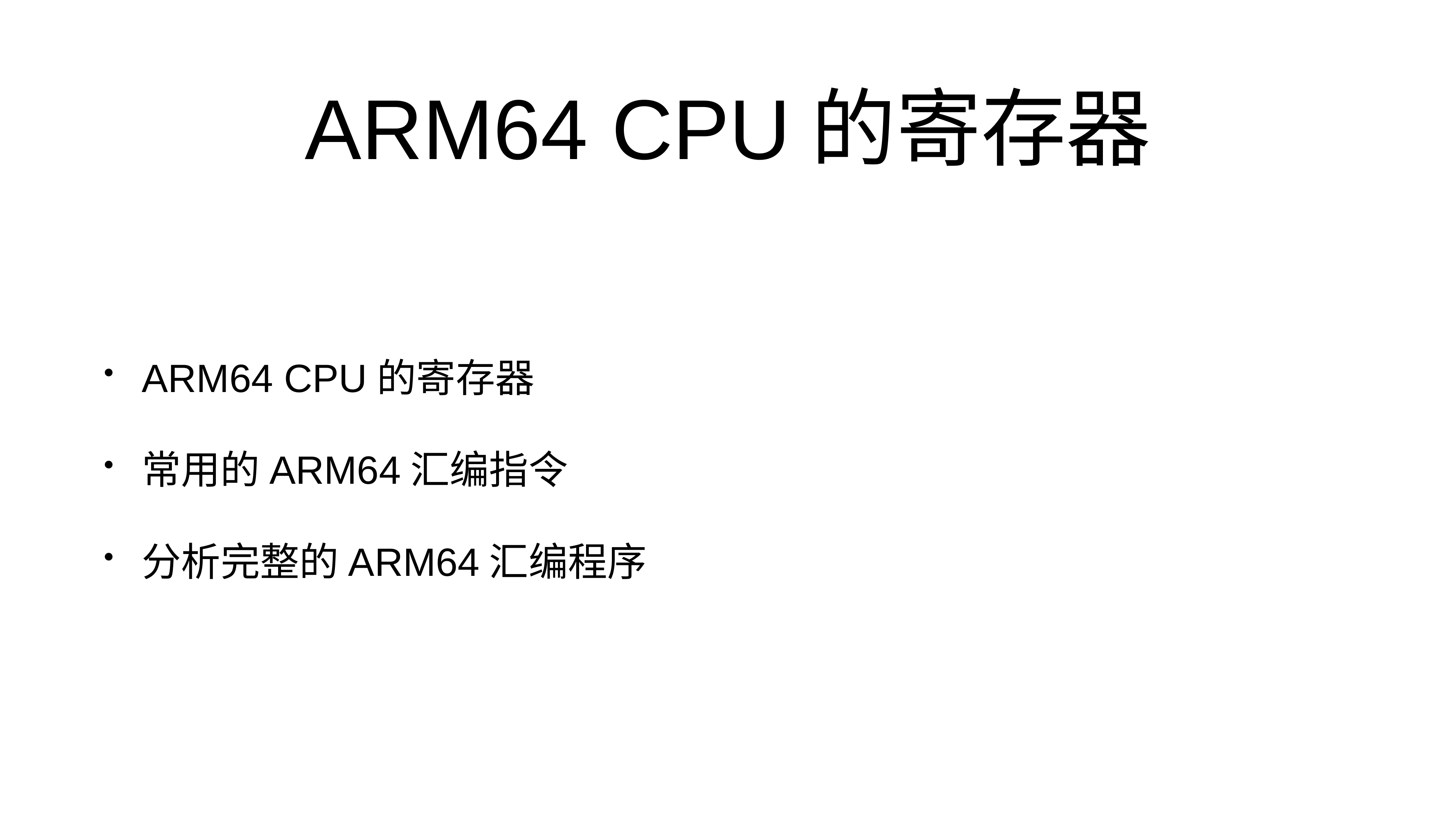

# ARM64 CPU的寄存器
ARM64 CPU的寄存器
常用的ARM64汇编指令
分析完整的ARM64汇编程序